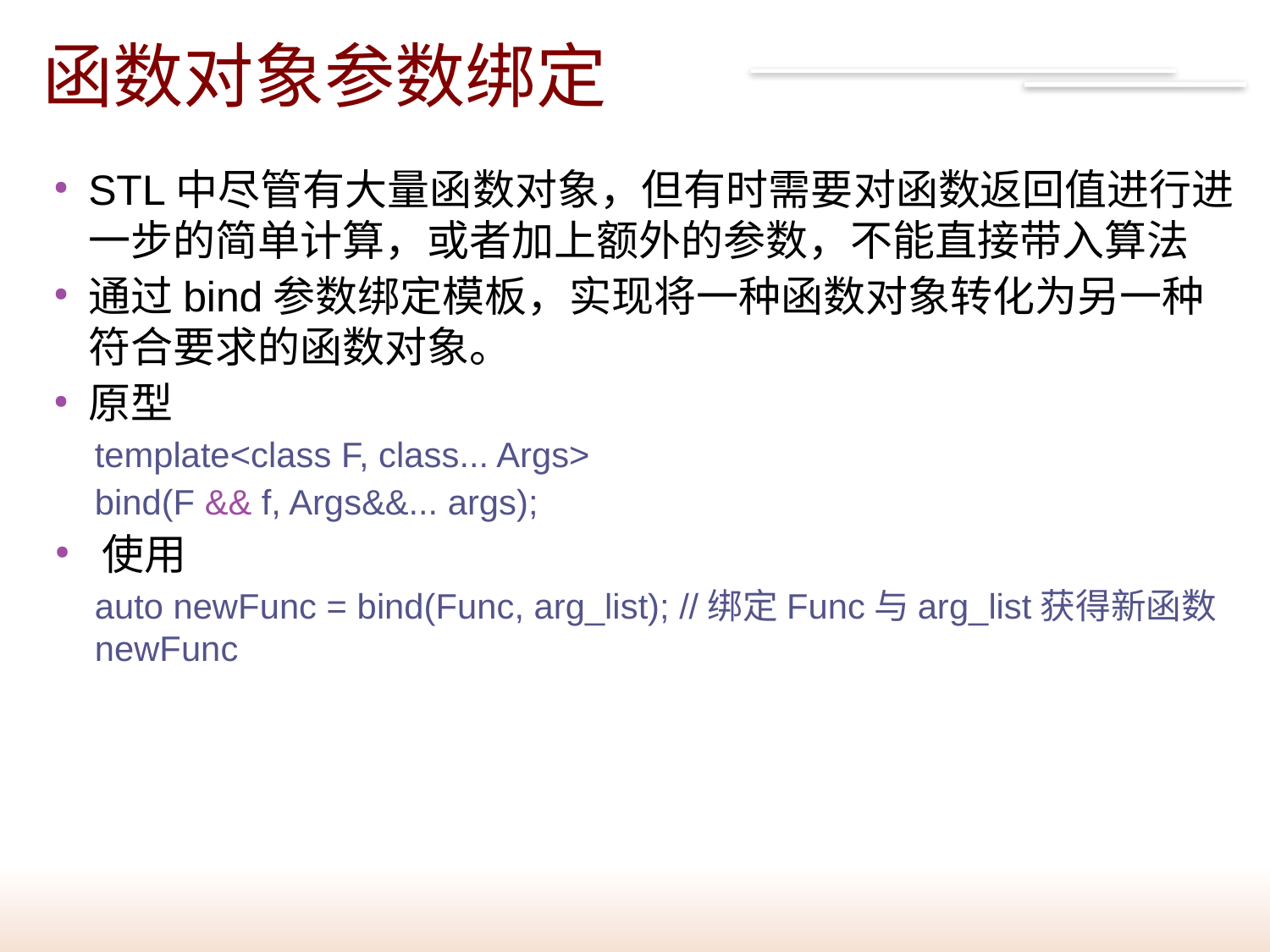

# 函数对象参数绑定
107
STL中尽管有大量函数对象，但有时需要对函数返回值进行进一步的简单计算，或者加上额外的参数，不能直接带入算法
通过bind参数绑定模板，实现将一种函数对象转化为另一种符合要求的函数对象。
原型
template<class F, class... Args>
bind(F && f, Args&&... args);
使用
auto newFunc = bind(Func, arg_list); //绑定Func与arg_list获得新函数newFunc